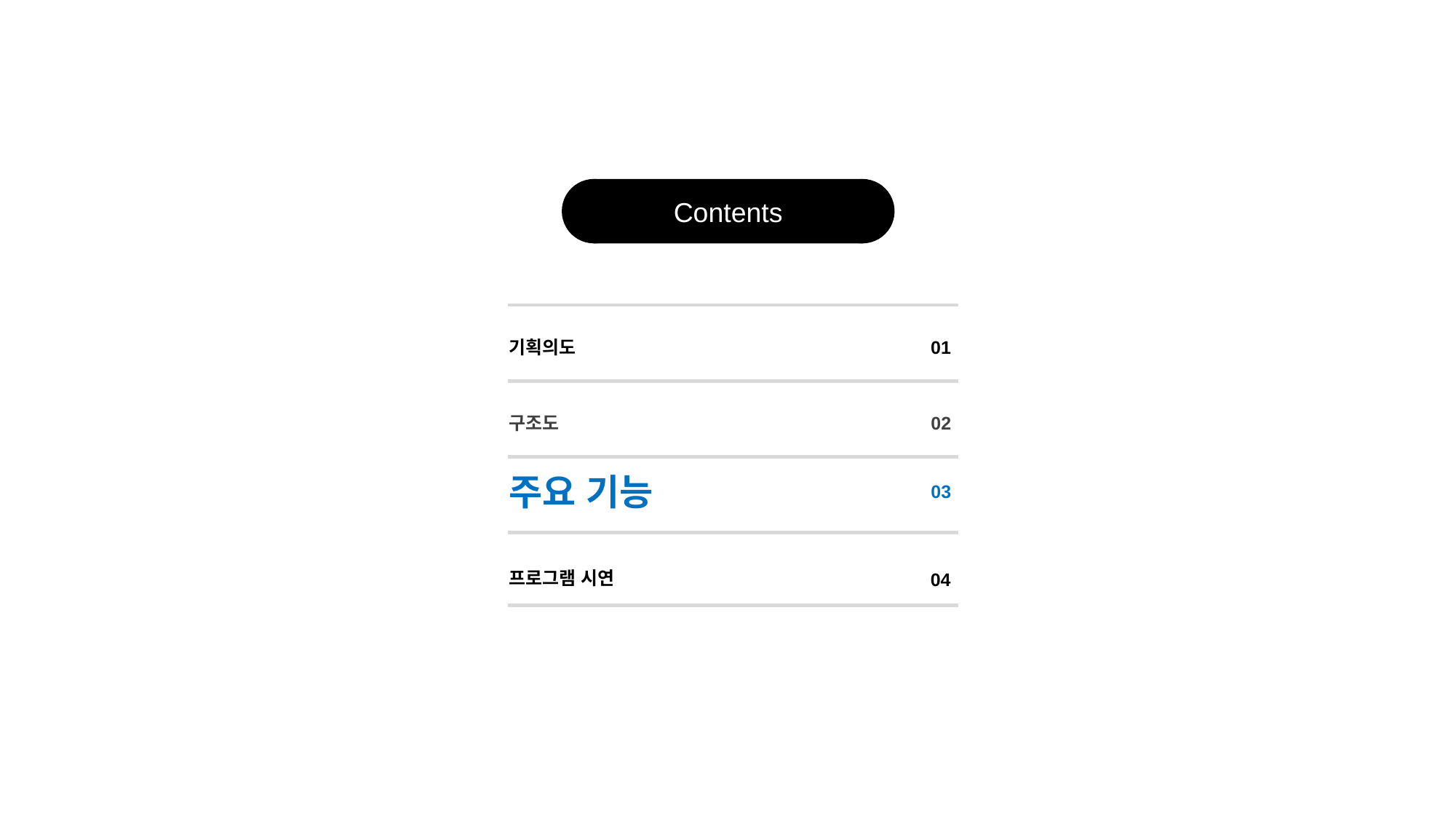

Contents

기획의도
01
구조도
02
주요 기능
03
프로그램 시연
04